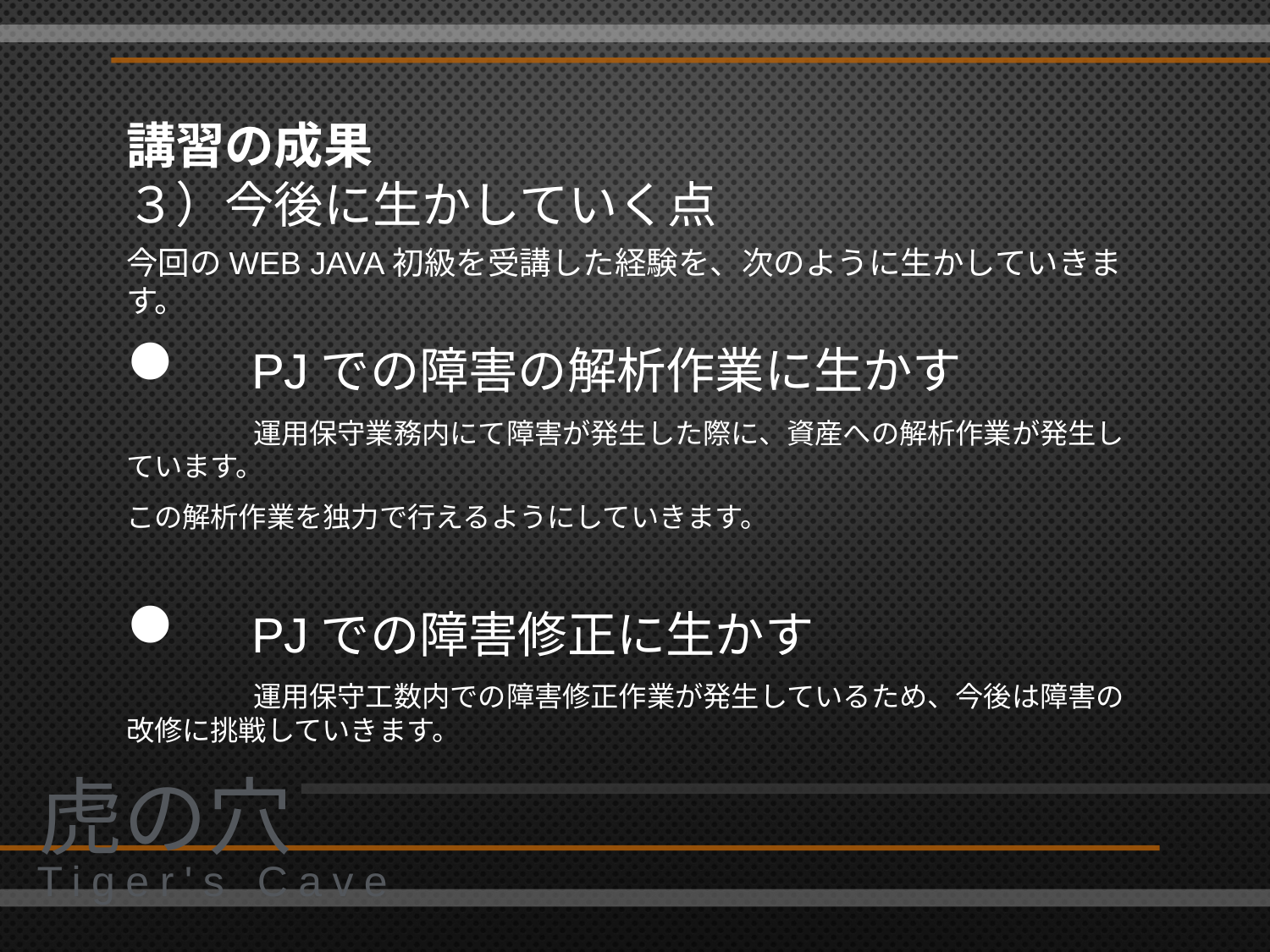

# 講習の成果 ３）今後に生かしていく点
今回のWeb JAVA初級を受講した経験を、次のように生かしていきます。
　PJでの障害の解析作業に生かす
	運用保守業務内にて障害が発生した際に、資産への解析作業が発生しています。
この解析作業を独力で行えるようにしていきます。

　PJでの障害修正に生かす
	運用保守工数内での障害修正作業が発生しているため、今後は障害の改修に挑戦していきます。
虎の穴
Tiger's Cave